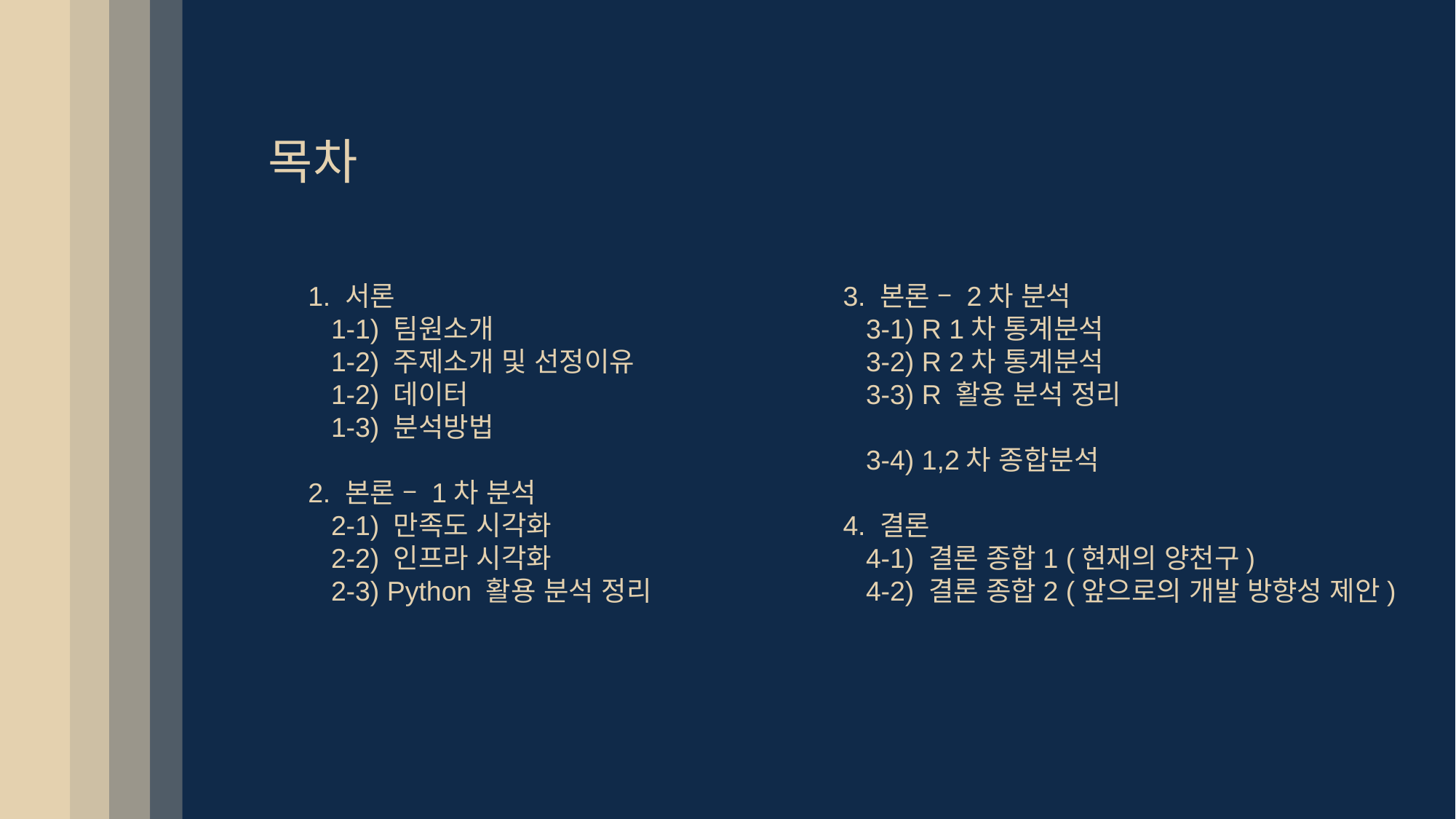

목차
1. 서론
   1-1) 팀원소개
   1-2) 주제소개 및 선정이유
   1-2) 데이터
   1-3) 분석방법

2. 본론 – 1차 분석
   2-1) 만족도 시각화
   2-2) 인프라 시각화
   2-3) Python 활용 분석 정리

3. 본론 – 2차 분석
   3-1) R 1차 통계분석
   3-2) R 2차 통계분석
   3-3) R 활용 분석 정리

   3-4) 1,2차 종합분석

4. 결론
   4-1) 결론 종합1 (현재의 양천구)
   4-2) 결론 종합2 (앞으로의 개발 방향성 제안)